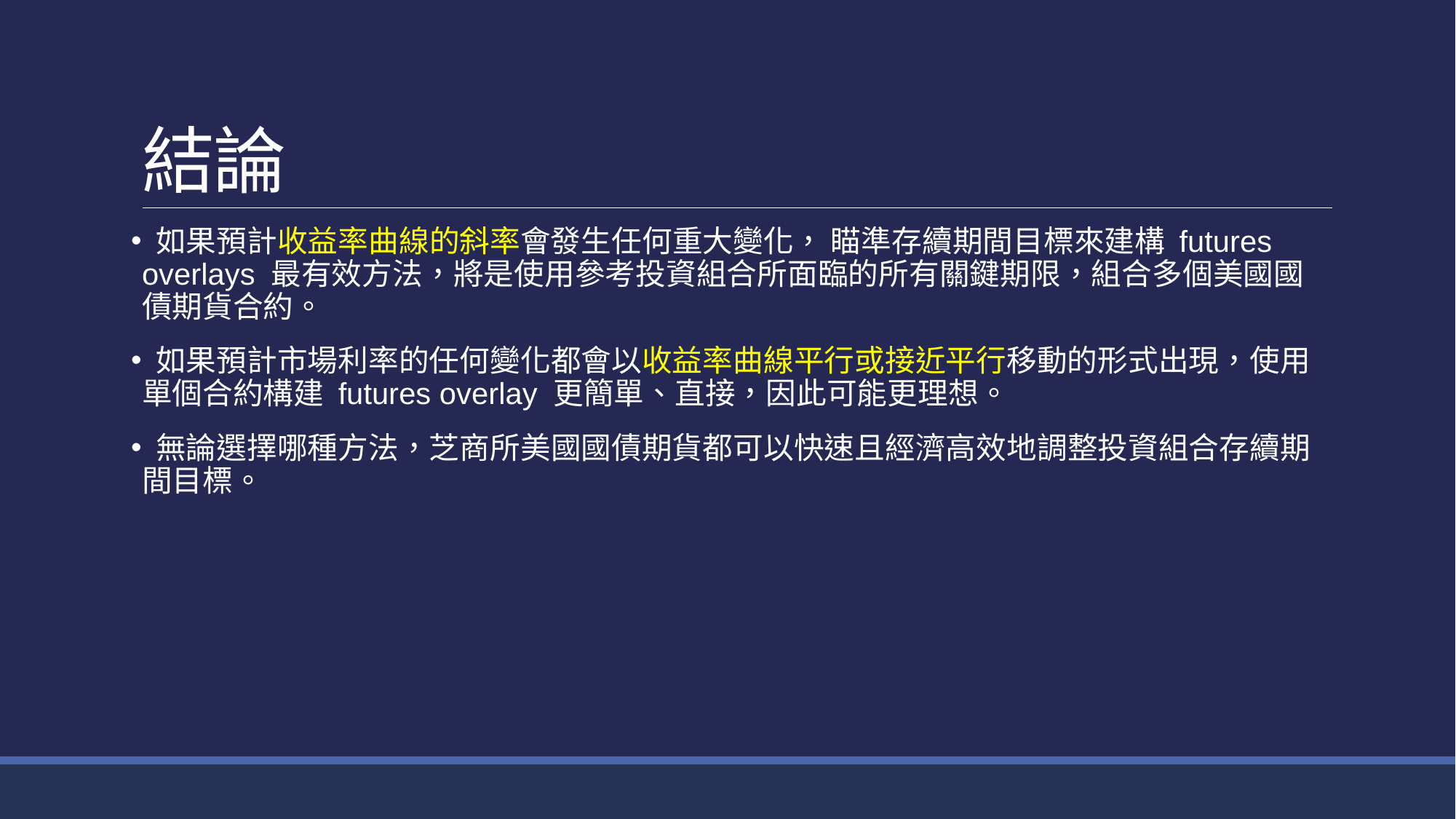

# 結論
 如果預計收益率曲線的斜率會發生任何重大變化， 瞄準存續期間目標來建構 futures overlays 最有效方法，將是使用參考投資組合所面臨的所有關鍵期限，組合多個美國國債期貨合約。
 如果預計市場利率的任何變化都會以收益率曲線平行或接近平行移動的形式出現，使用單個合約構建 futures overlay 更簡單、直接，因此可能更理想。
 無論選擇哪種方法，芝商所美國國債期貨都可以快速且經濟高效地調整投資組合存續期間目標。